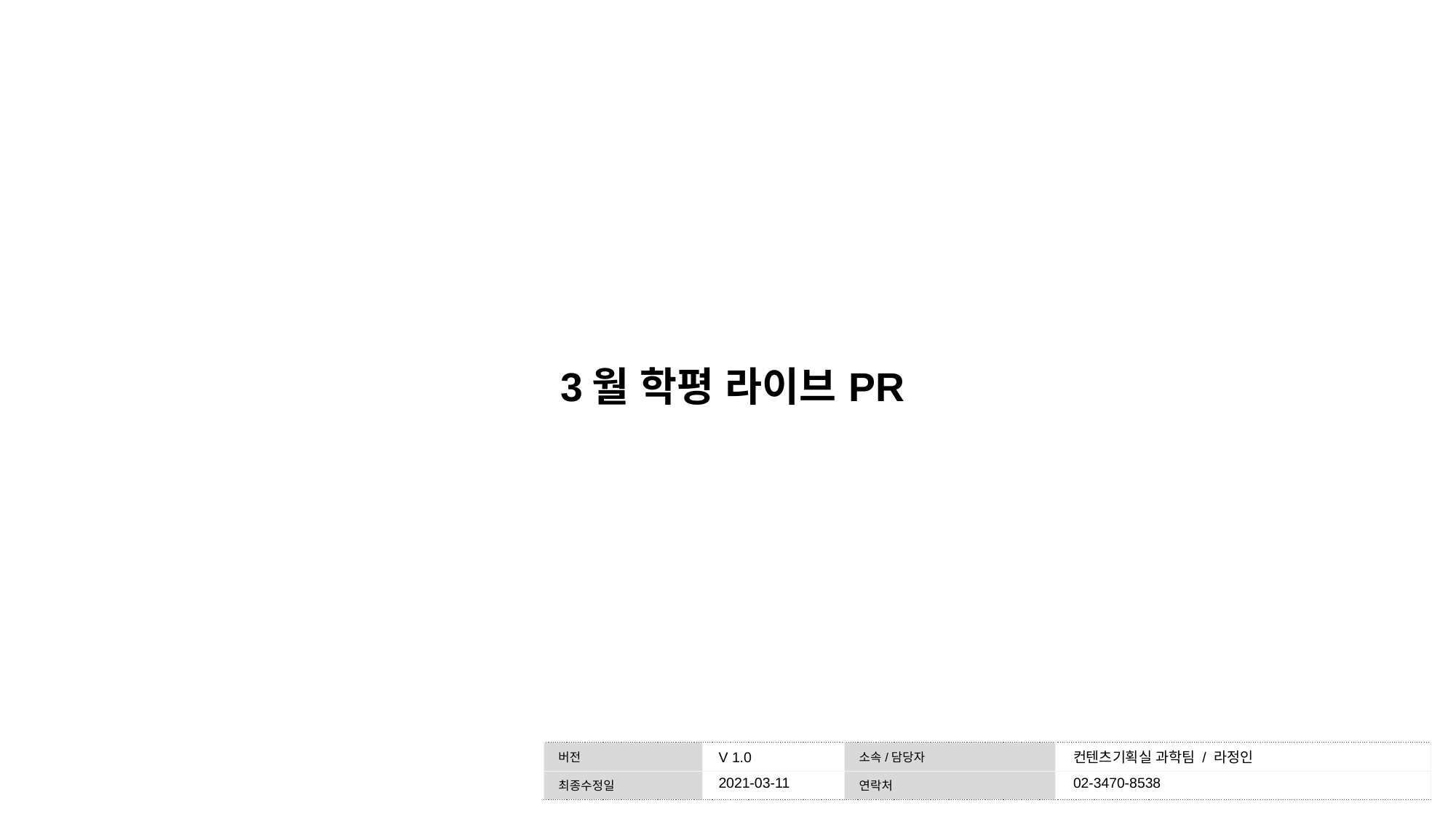

# 3월 학평 라이브PR
V 1.0
컨텐츠기획실 과학팀 / 라정인
2021-03-11
02-3470-8538